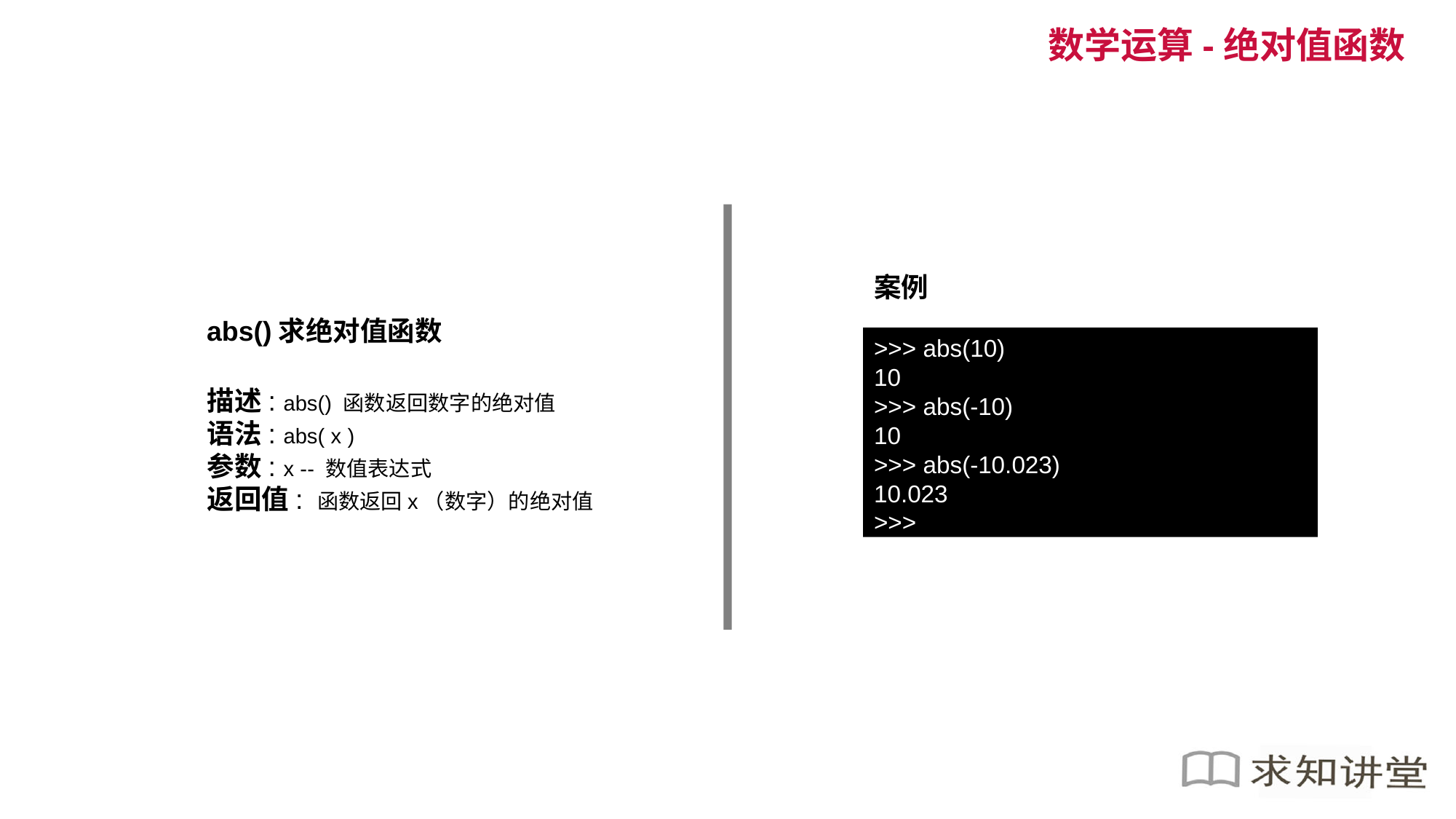

数学运算-绝对值函数

案例
abs()求绝对值函数
>>> abs(10)
10
>>> abs(-10)
10
>>> abs(-10.023)
10.023
>>>
描述: abs() 函数返回数字的绝对值
语法: abs( x )
参数: x -- 数值表达式
返回值: 函数返回x（数字）的绝对值